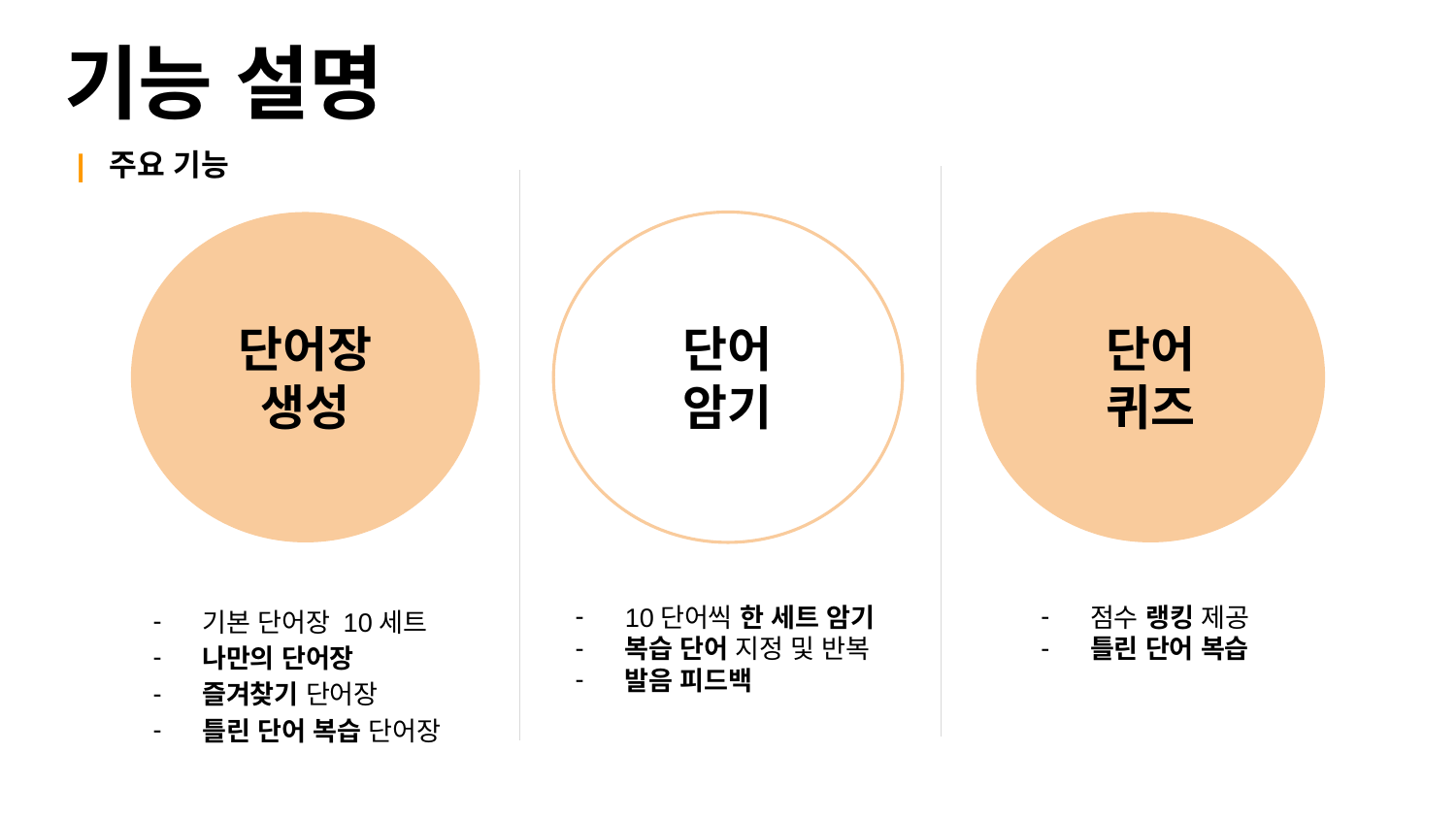

# 기능 설명
|  주요 기능

단어장
생성
단어 암기
단어 퀴즈
기본 단어장 10세트
나만의 단어장
즐겨찾기 단어장
틀린 단어 복습 단어장
10단어씩 한 세트 암기
복습 단어 지정 및 반복
발음 피드백
점수 랭킹 제공
틀린 단어 복습